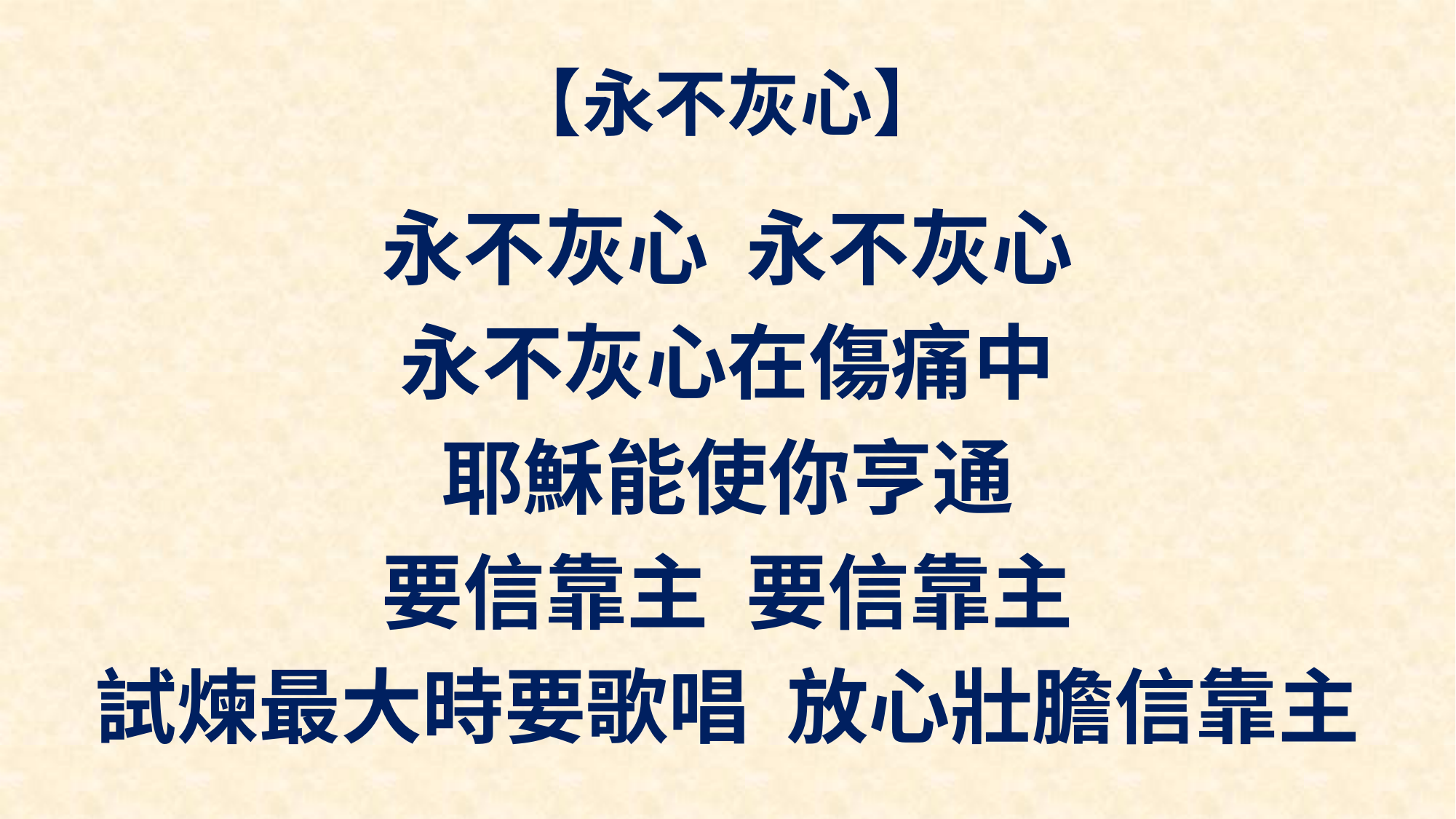

# 【永不灰心】
永不灰心  永不灰心
永不灰心在傷痛中
耶穌能使你亨通
要信靠主  要信靠主
試煉最大時要歌唱  放心壯膽信靠主